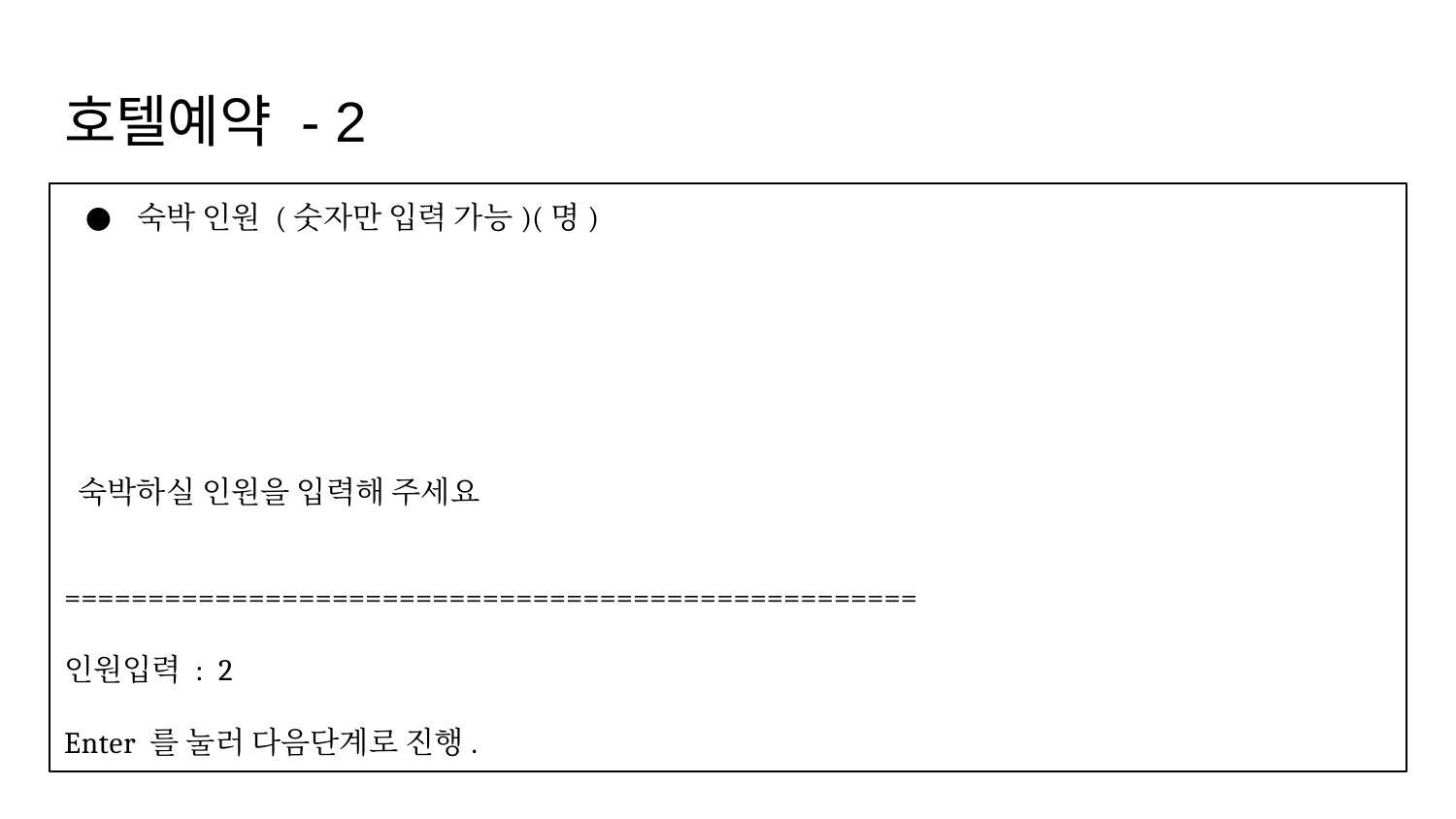

# 호텔예약 - 2
숙박 인원 (숫자만 입력 가능)(명)

 숙박하실 인원을 입력해 주세요

===================================================

인원입력 :  2

Enter 를 눌러 다음단계로 진행.